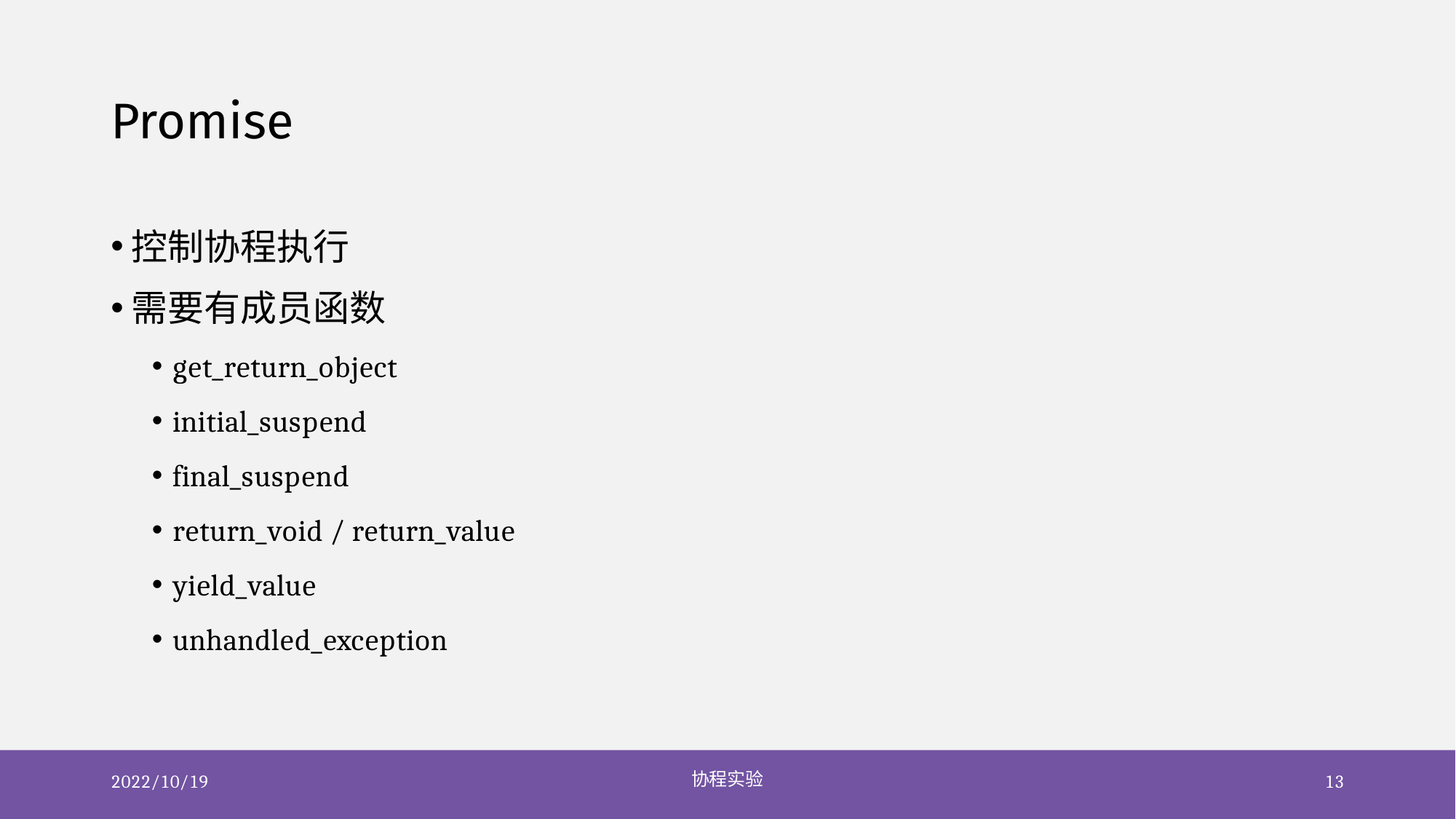

# Promise
控制协程执行
需要有成员函数
get_return_object
initial_suspend
final_suspend
return_void / return_value
yield_value
unhandled_exception

2022/10/19
协程实验
13